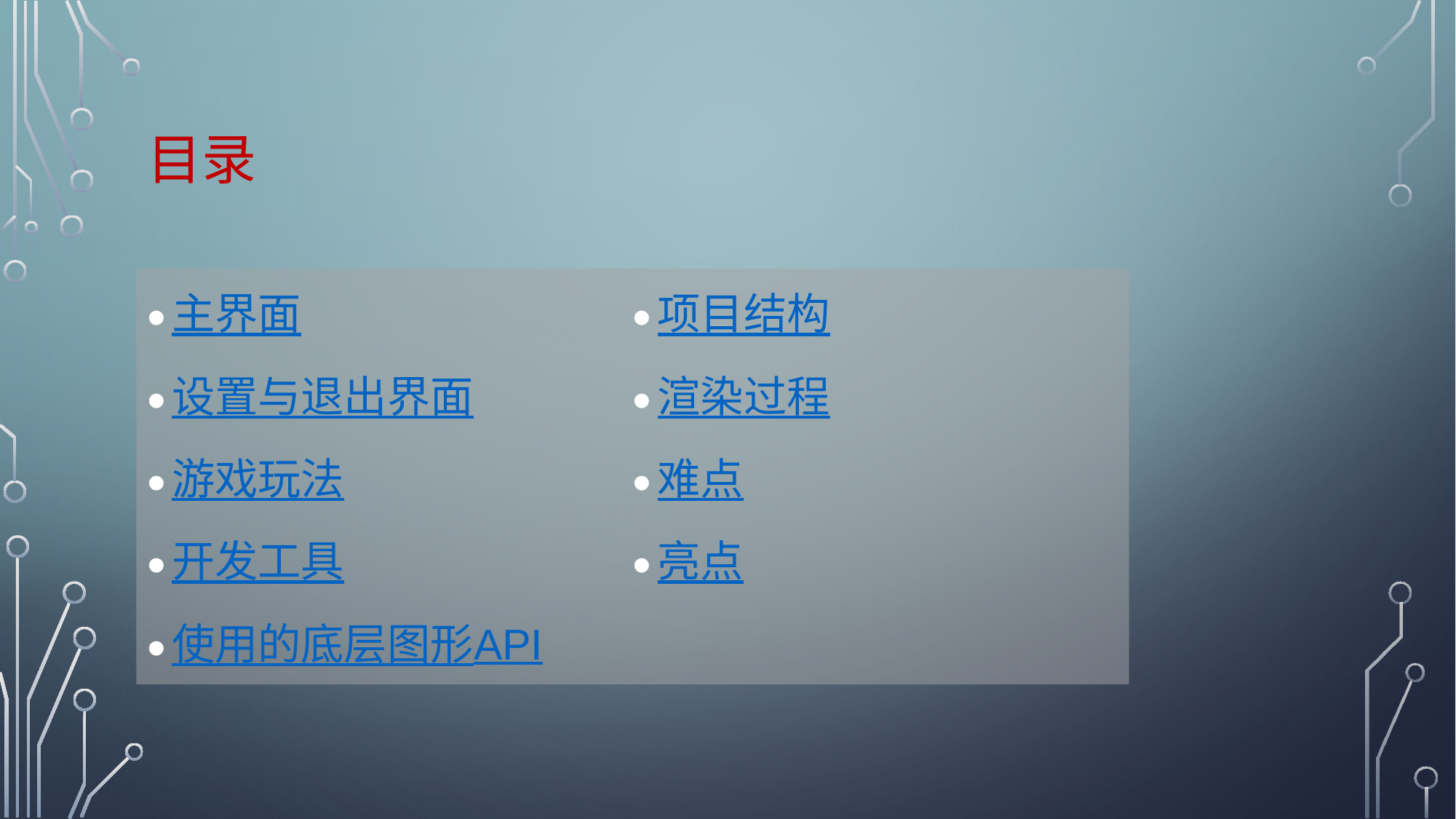

# 目录
主界面
设置与退出界面
游戏玩法
开发工具
使用的底层图形API
项目结构
渲染过程
难点
亮点